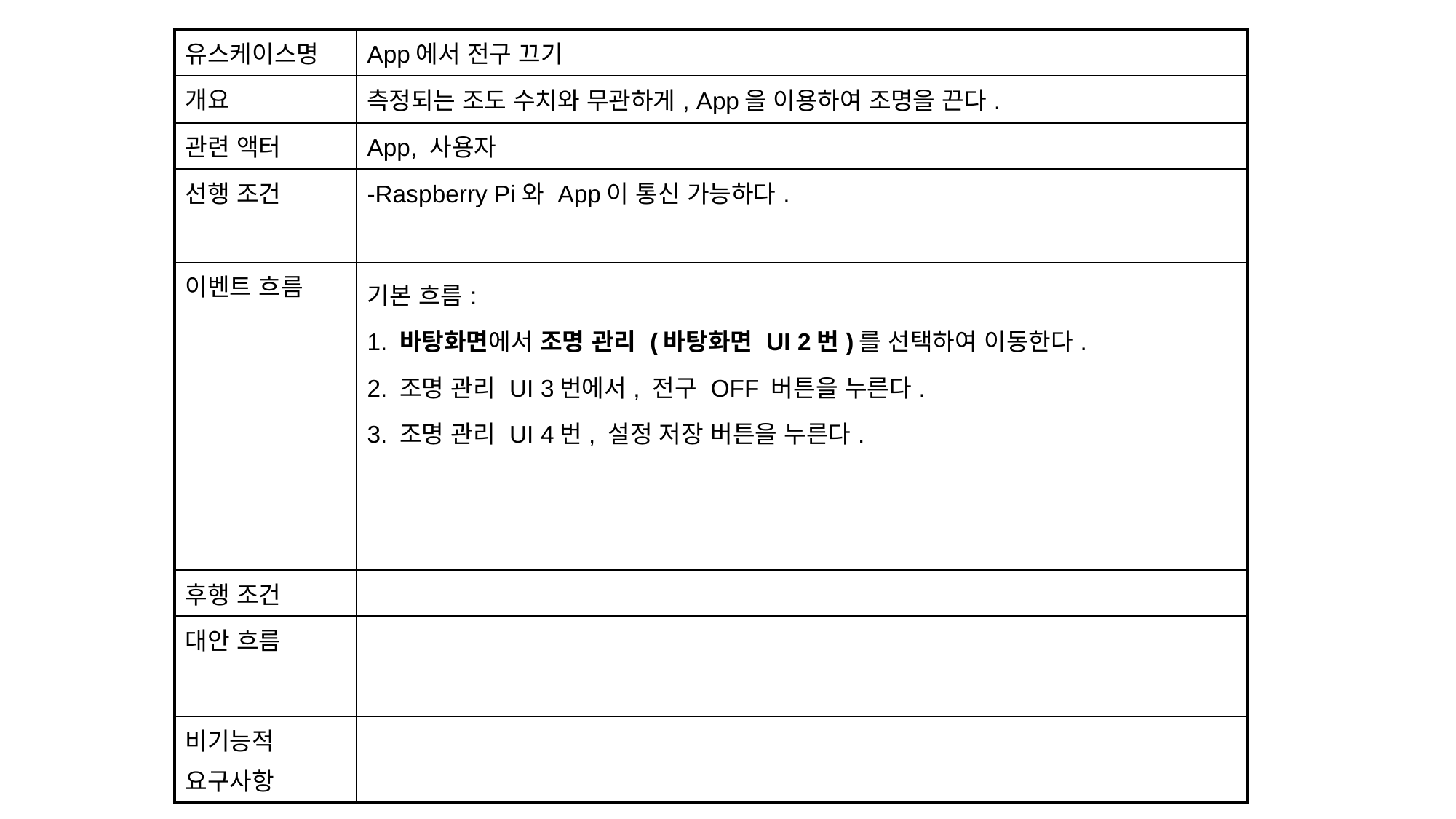

| 유스케이스명 | App에서 전구 끄기 |
| --- | --- |
| 개요 | 측정되는 조도 수치와 무관하게, App을 이용하여 조명을 끈다. |
| 관련 액터 | App, 사용자 |
| 선행 조건 | -Raspberry Pi와 App이 통신 가능하다. |
| 이벤트 흐름 | 기본 흐름: 1. 바탕화면에서 조명 관리 (바탕화면 UI 2번)를 선택하여 이동한다. 2. 조명 관리 UI 3번에서, 전구 OFF 버튼을 누른다. 3. 조명 관리 UI 4번, 설정 저장 버튼을 누른다. |
| 후행 조건 |  |
| 대안 흐름 |  |
| 비기능적 요구사항 |  |